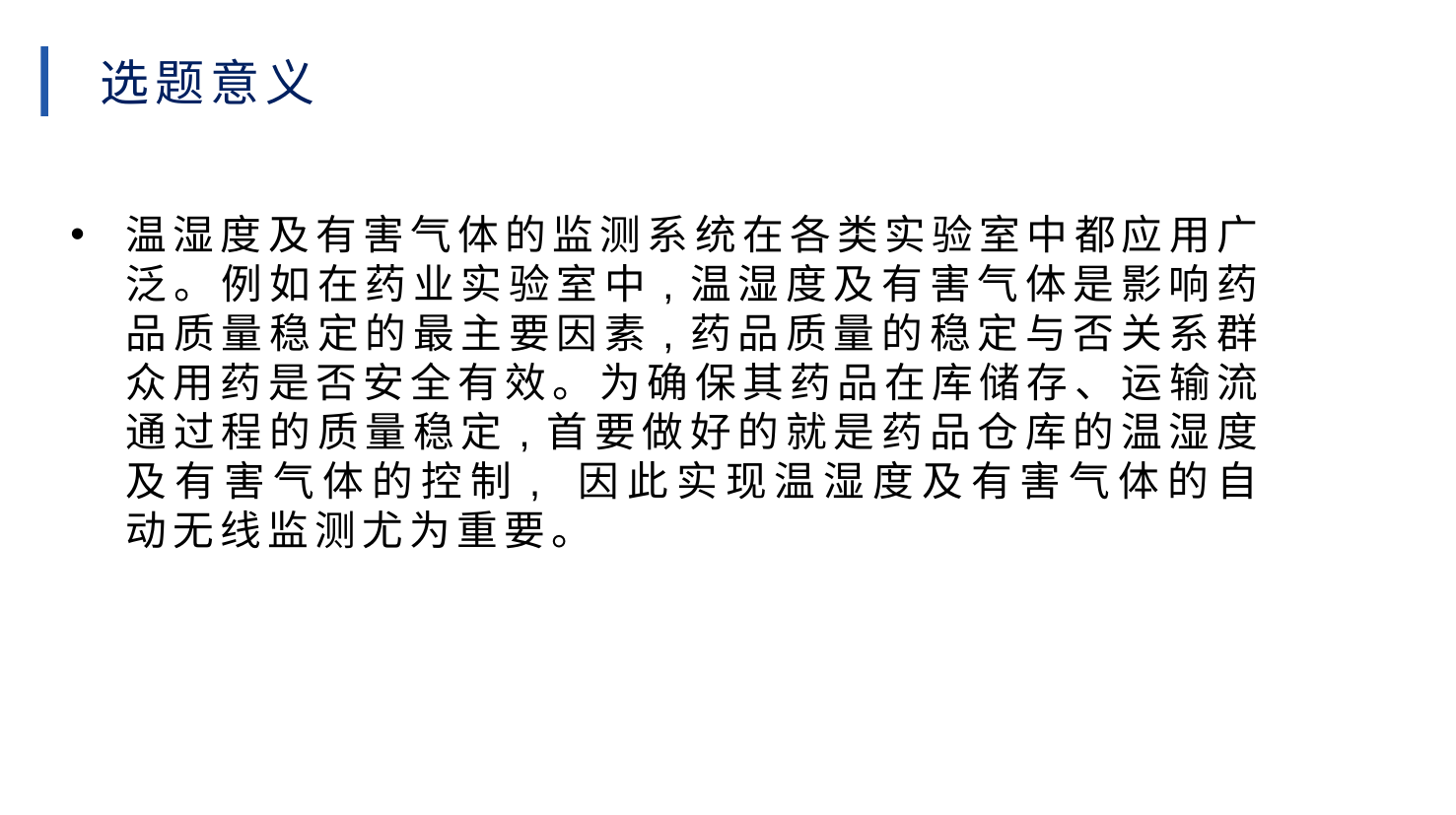

选题意义
温湿度及有害气体的监测系统在各类实验室中都应用广泛。例如在药业实验室中,温湿度及有害气体是影响药品质量稳定的最主要因素,药品质量的稳定与否关系群众用药是否安全有效。为确保其药品在库储存、运输流通过程的质量稳定,首要做好的就是药品仓库的温湿度及有害气体的控制, 因此实现温湿度及有害气体的自动无线监测尤为重要。

25%